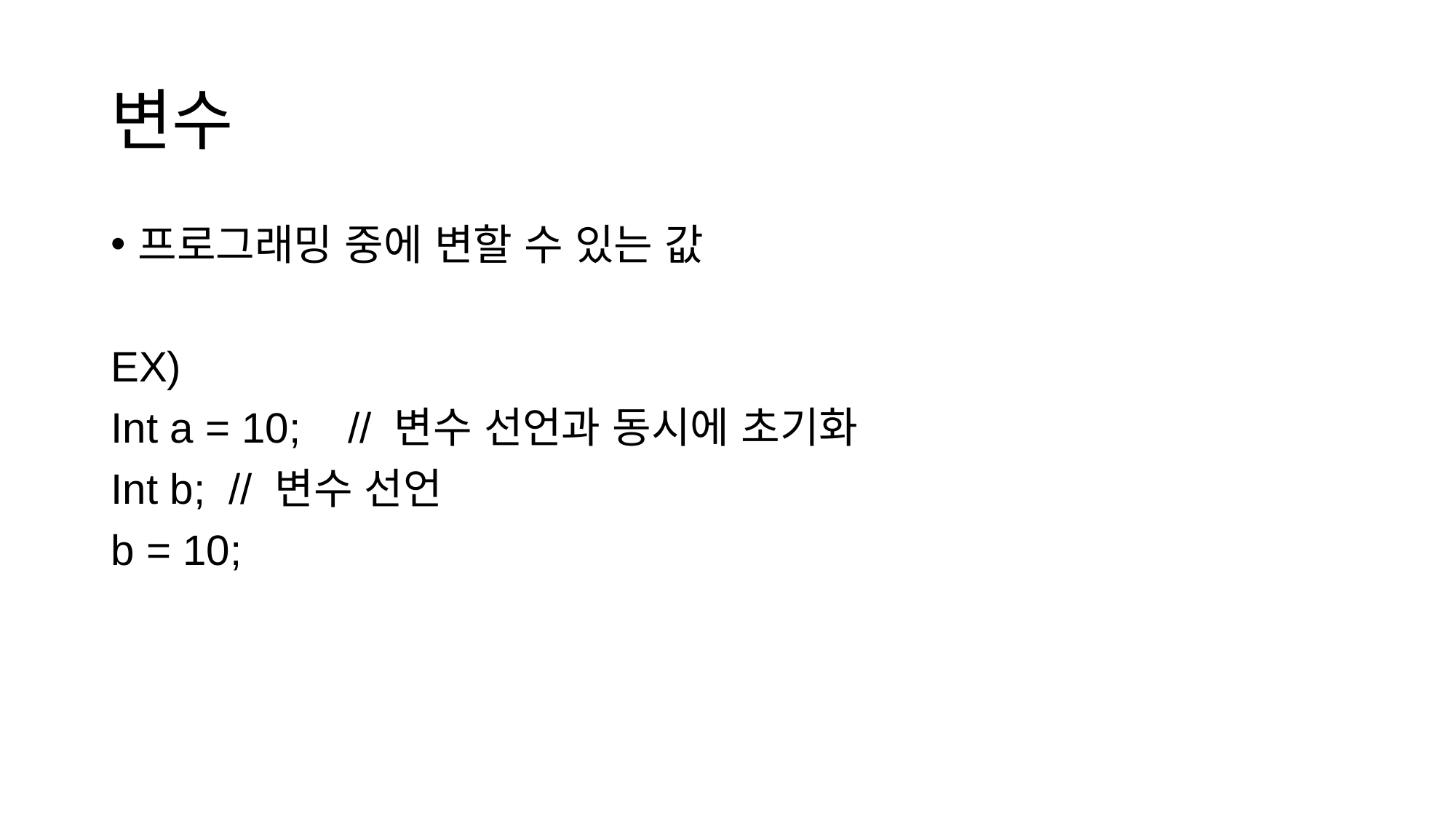

# 변수
프로그래밍 중에 변할 수 있는 값

EX)
Int a = 10;    // 변수 선언과 동시에 초기화
Int b;  // 변수 선언
b = 10;